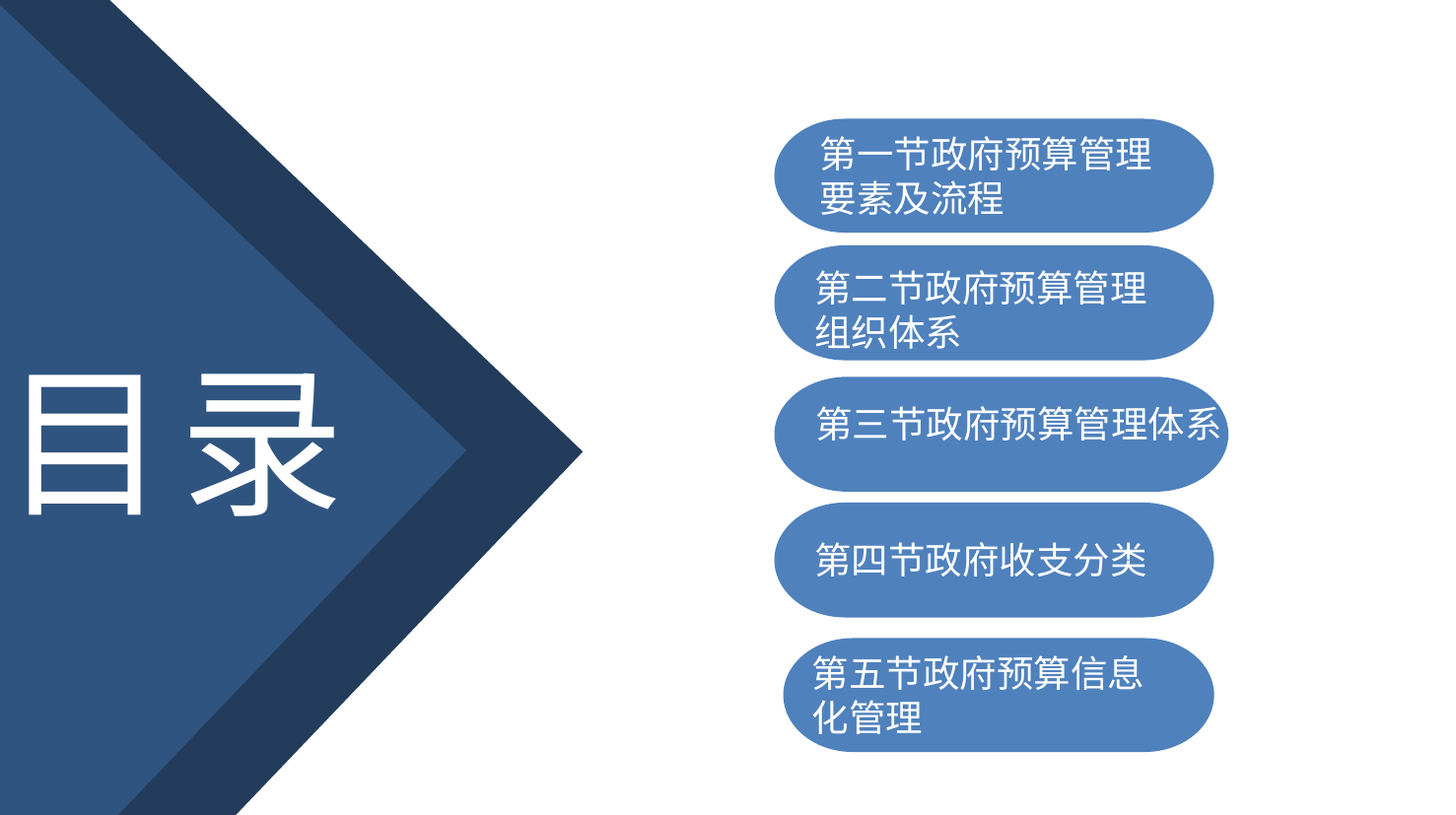

第一节政府预算管理
要素及流程

第二节政府预算管理
组织体系
目录

第三节政府预算管理体系

第四节政府收支分类

第五节政府预算信息
化管理